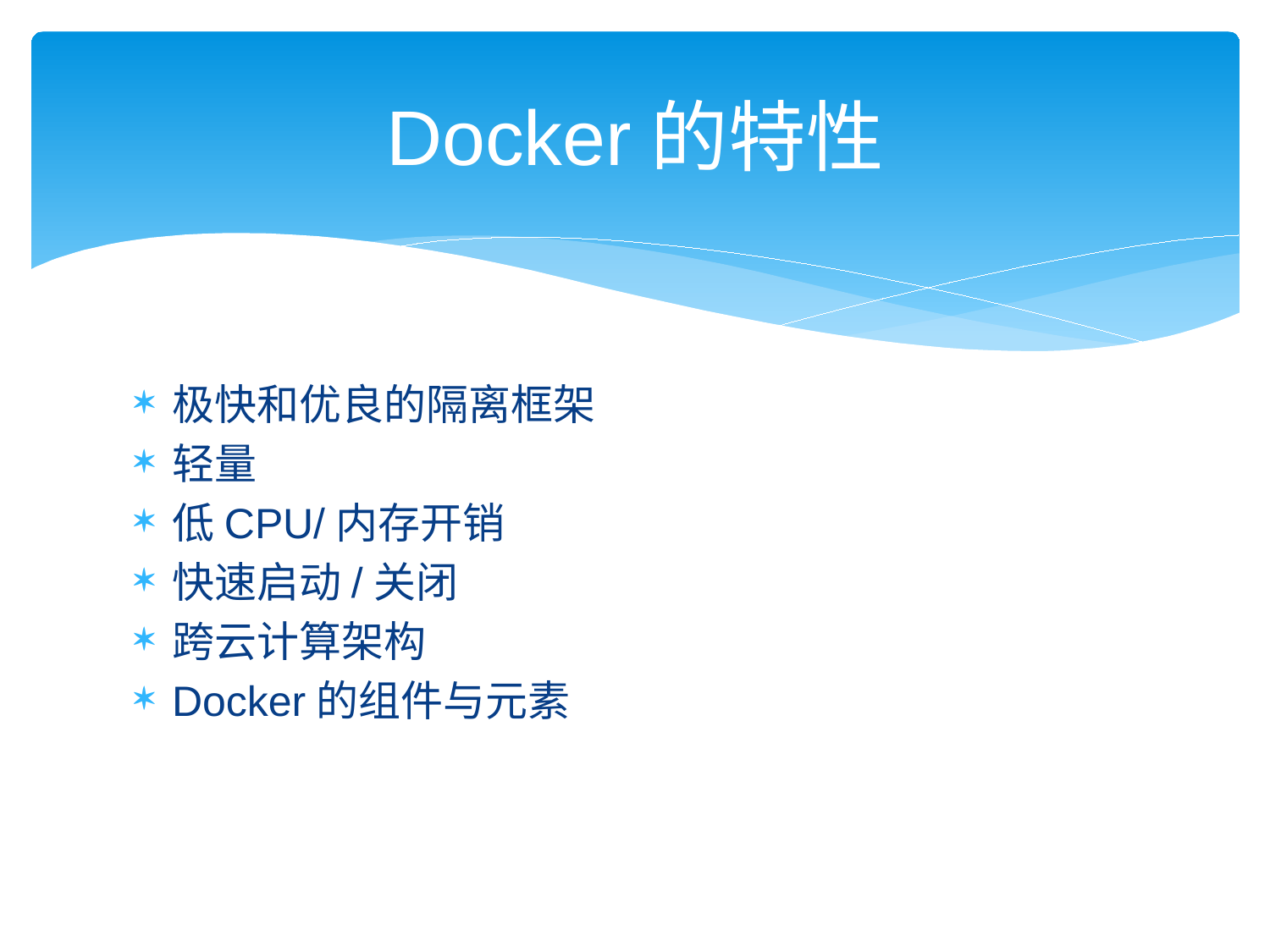

# Docker的特性
极快和优良的隔离框架
轻量
低CPU/内存开销
快速启动/关闭
跨云计算架构
Docker的组件与元素